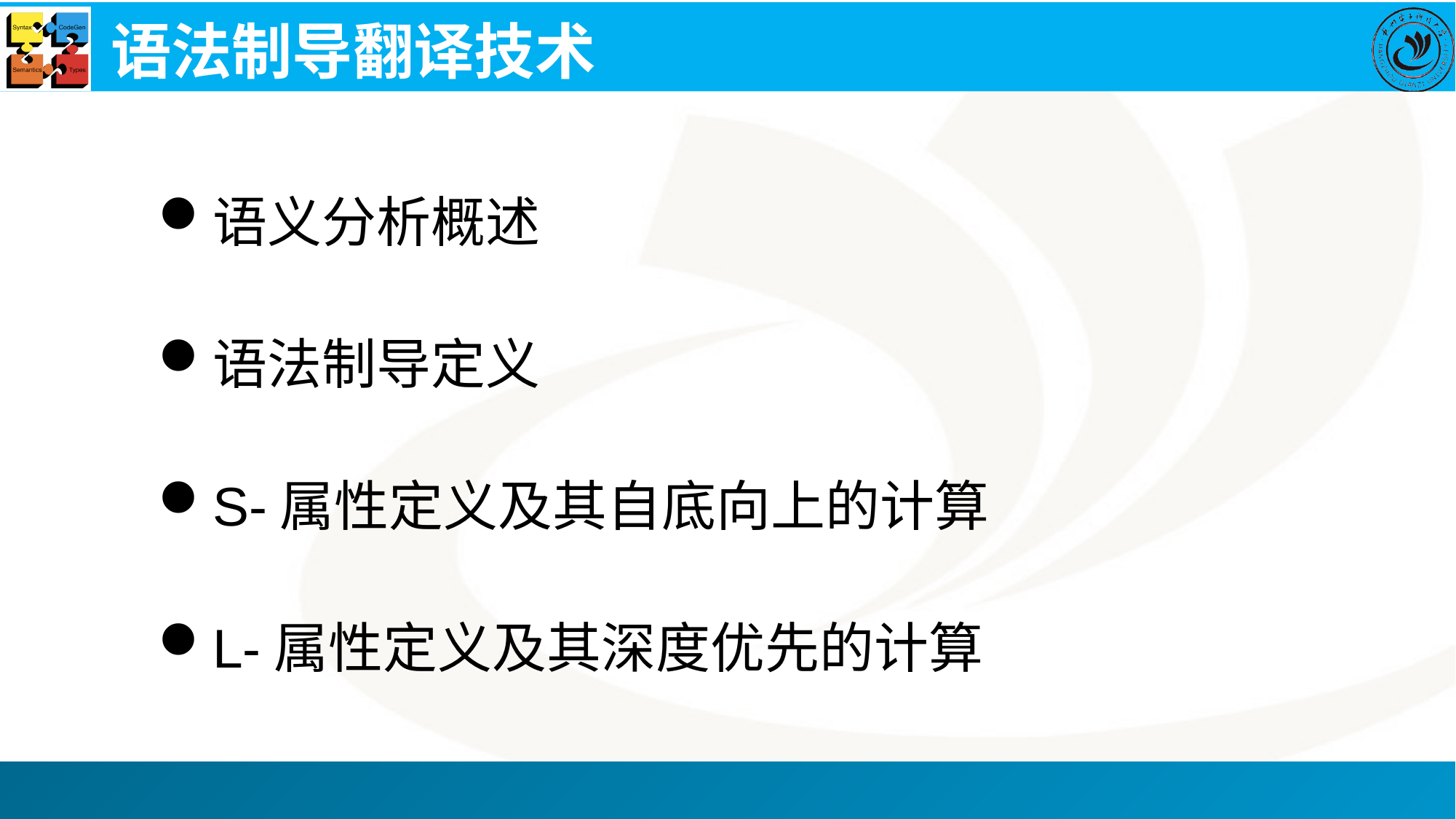

# 语法制导翻译技术
语义分析概述
语法制导定义
S-属性定义及其自底向上的计算
L-属性定义及其深度优先的计算
4